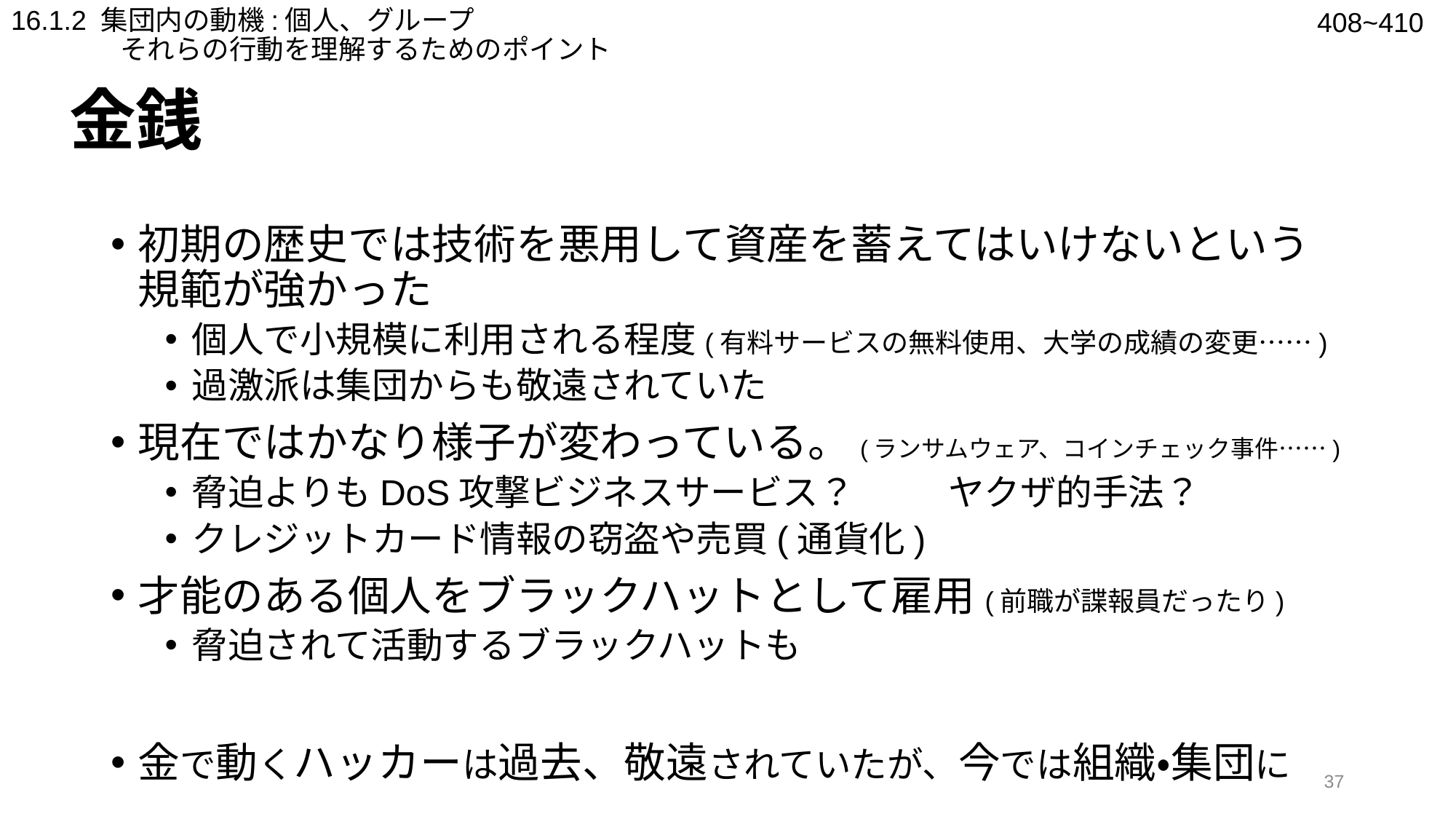

408~410
# 16.1.2 集団内の動機:個人、グループ それらの行動を理解するためのポイント
金銭
初期の歴史では技術を悪用して資産を蓄えてはいけないという規範が強かった
個人で小規模に利用される程度(有料サービスの無料使用、大学の成績の変更……)
過激派は集団からも敬遠されていた
現在ではかなり様子が変わっている。(ランサムウェア、コインチェック事件……)
脅迫よりもDoS攻撃ビジネスサービス？	ヤクザ的手法？
クレジットカード情報の窃盗や売買(通貨化)
才能のある個人をブラックハットとして雇用(前職が諜報員だったり)
脅迫されて活動するブラックハットも

金で動くハッカーは過去、敬遠されていたが、今では組織・集団に
37